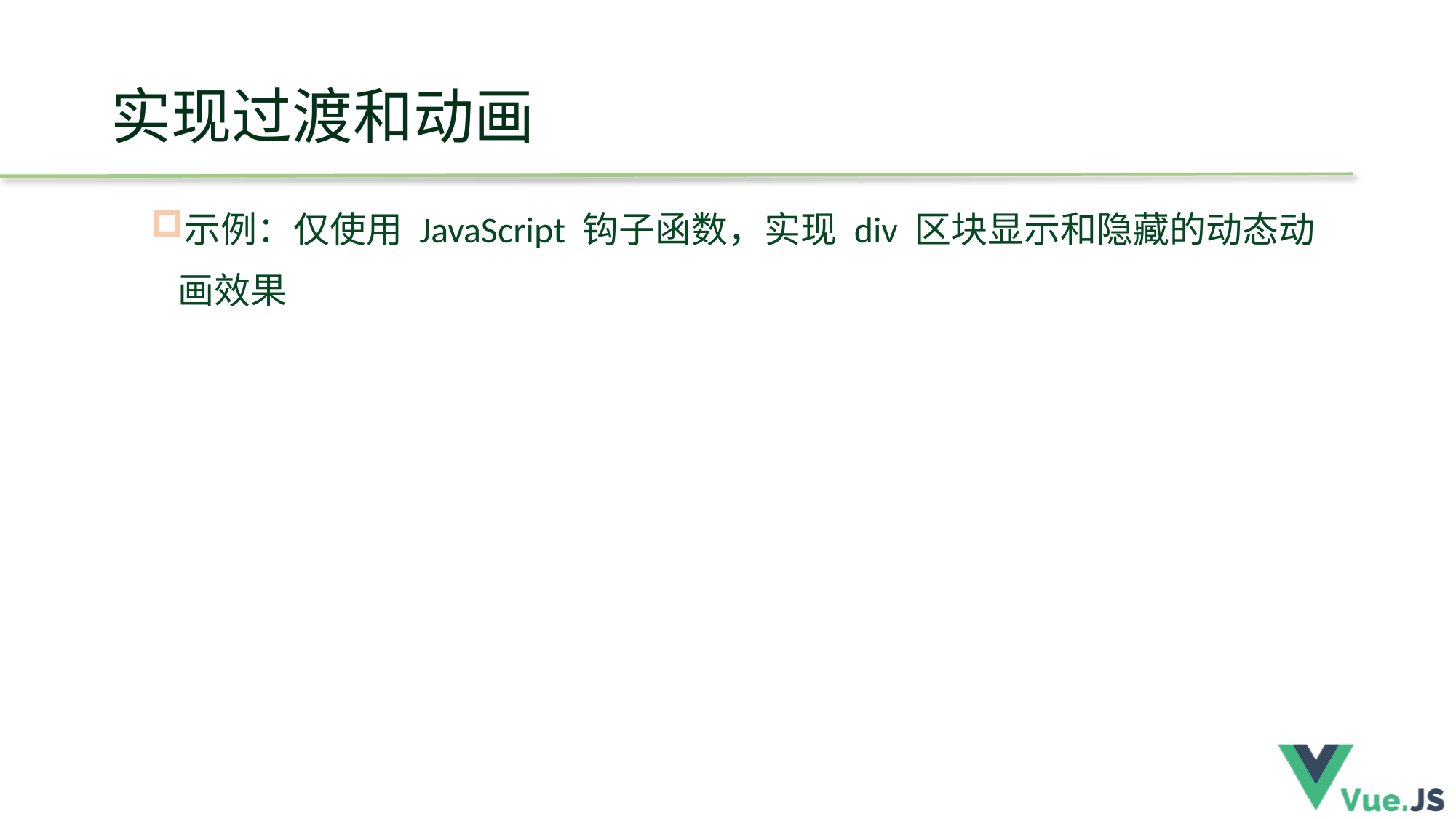

# 实现过渡和动画
示例：仅使用 JavaScript 钩子函数，实现 div 区块显示和隐藏的动态动画效果